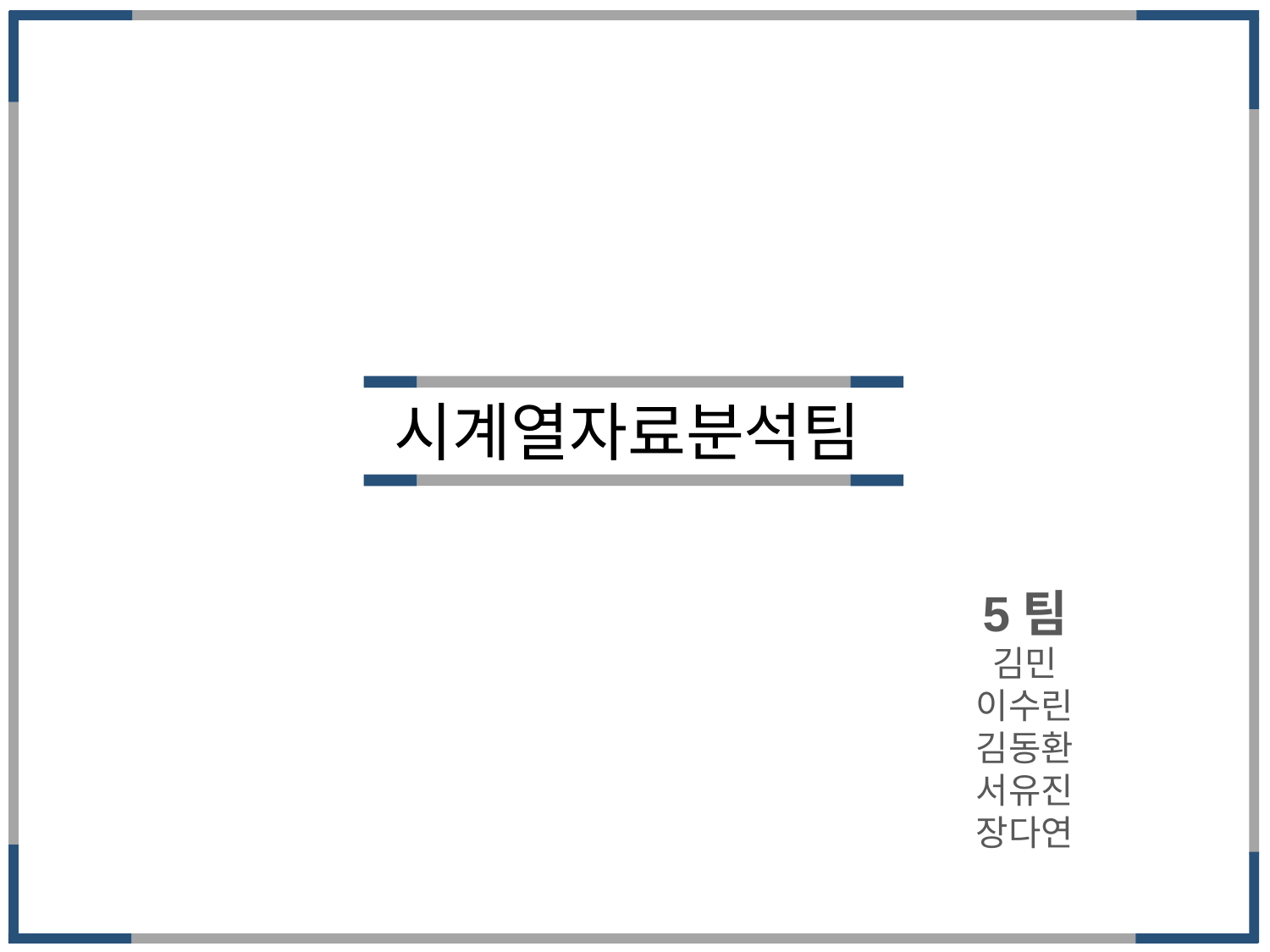

시계열자료분석팀
5팀
김민
이수린
김동환
서유진
장다연